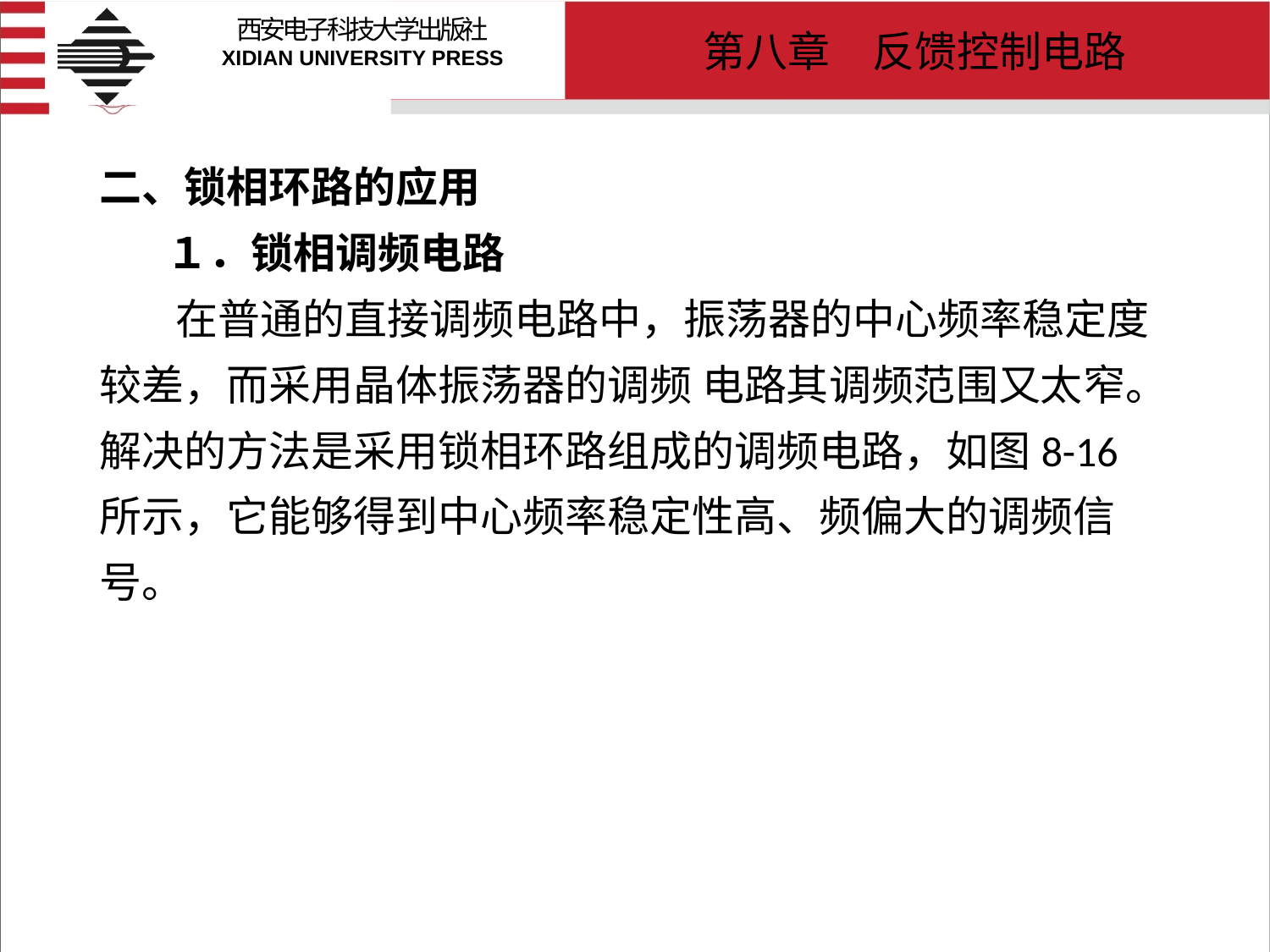

# 二、锁相环路的应用 １．锁相调频电路 在普通的直接调频电路中，振荡器的中心频率稳定度较差，而采用晶体振荡器的调频 电路其调频范围又太窄。解决的方法是采用锁相环路组成的调频电路，如图8-16所示，它能够得到中心频率稳定性高、频偏大的调频信号。